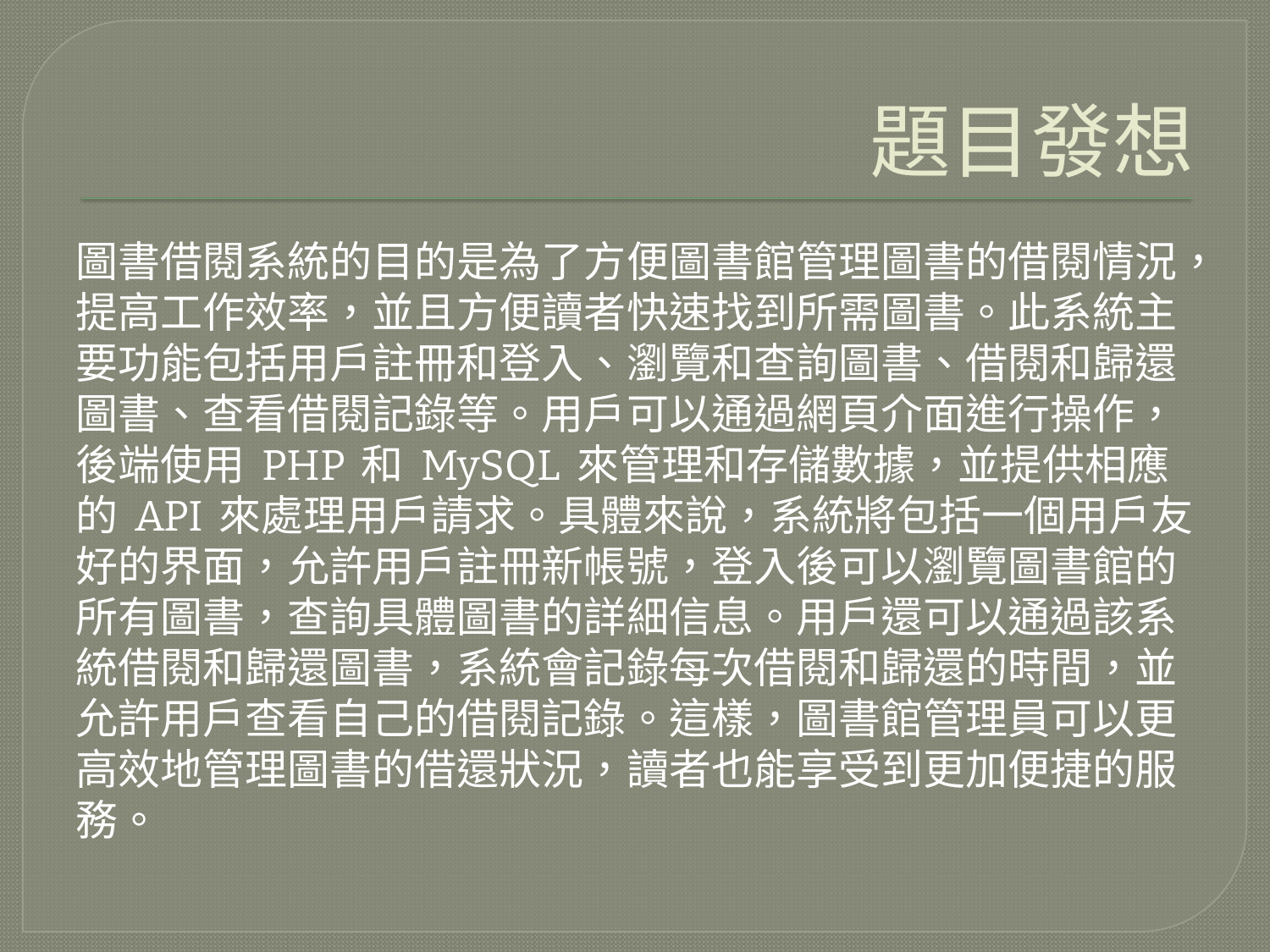

# 題目發想
圖書借閱系統的目的是為了方便圖書館管理圖書的借閱情況，提高工作效率，並且方便讀者快速找到所需圖書。此系統主要功能包括用戶註冊和登入、瀏覽和查詢圖書、借閱和歸還圖書、查看借閱記錄等。用戶可以通過網頁介面進行操作，後端使用 PHP 和 MySQL 來管理和存儲數據，並提供相應的 API 來處理用戶請求。具體來說，系統將包括一個用戶友好的界面，允許用戶註冊新帳號，登入後可以瀏覽圖書館的所有圖書，查詢具體圖書的詳細信息。用戶還可以通過該系統借閱和歸還圖書，系統會記錄每次借閱和歸還的時間，並允許用戶查看自己的借閱記錄。這樣，圖書館管理員可以更高效地管理圖書的借還狀況，讀者也能享受到更加便捷的服務。